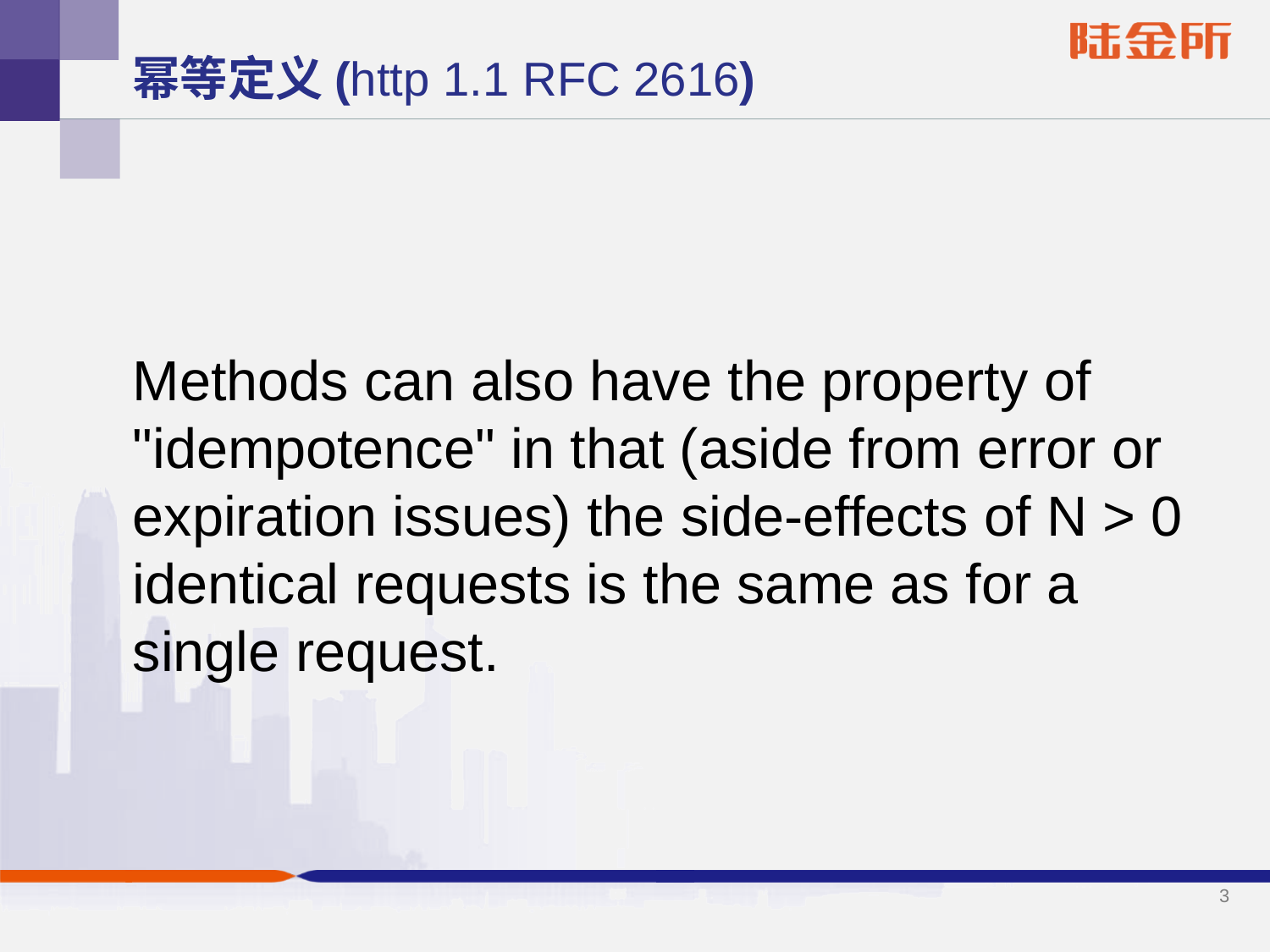

# 幂等定义(http 1.1 RFC 2616)

Methods can also have the property of "idempotence" in that (aside from error or expiration issues) the side-effects of N > 0 identical requests is the same as for a single request.
3